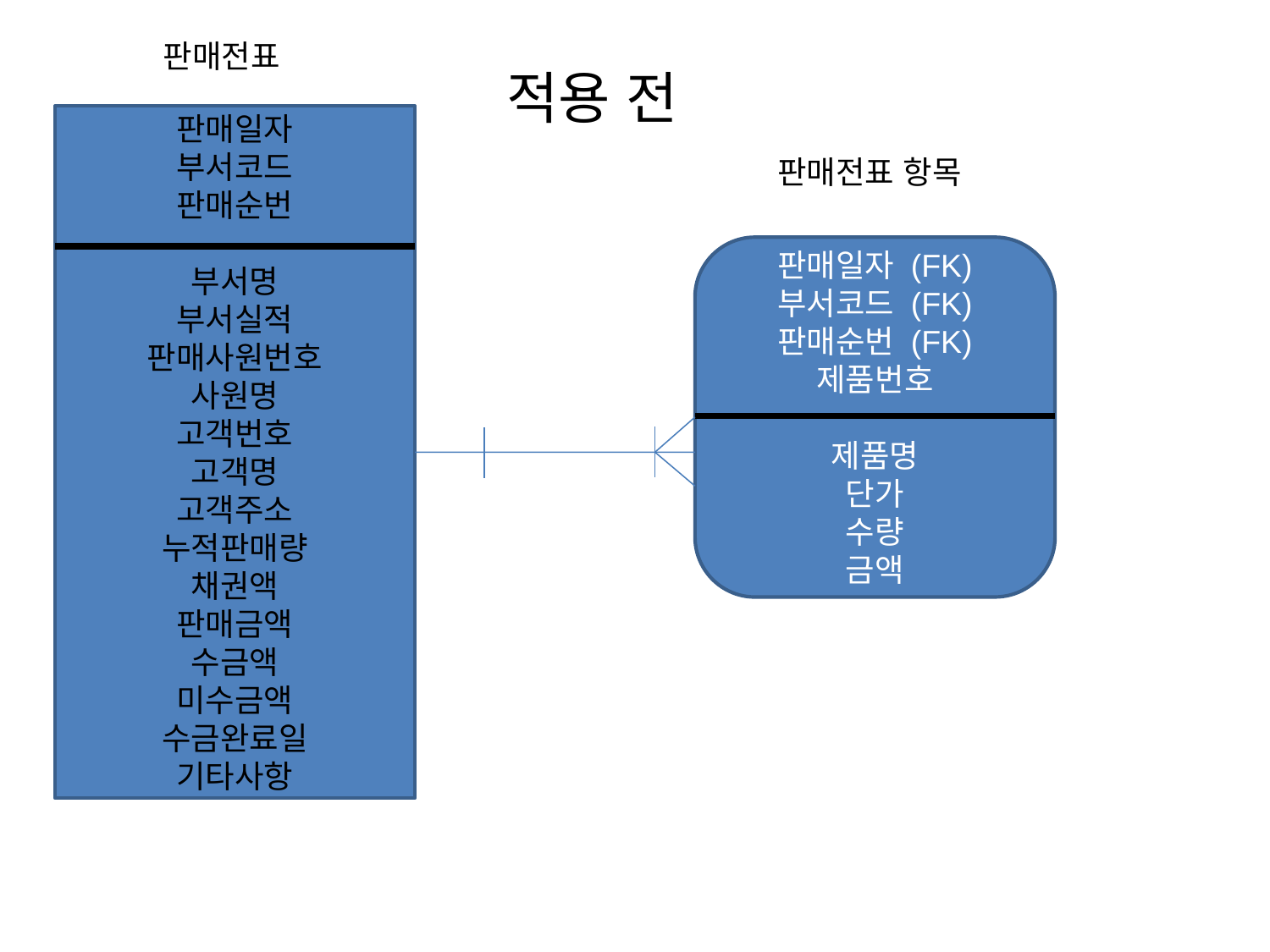

판매전표
적용 전
판매일자
부서코드
판매순번

부서명
부서실적
판매사원번호
사원명
고객번호
고객명
고객주소
누적판매량
채권액
판매금액
수금액
미수금액
수금완료일
기타사항
판매전표 항목
판매일자 (FK)
부서코드 (FK)
판매순번 (FK)
제품번호

제품명
단가
수량
금액